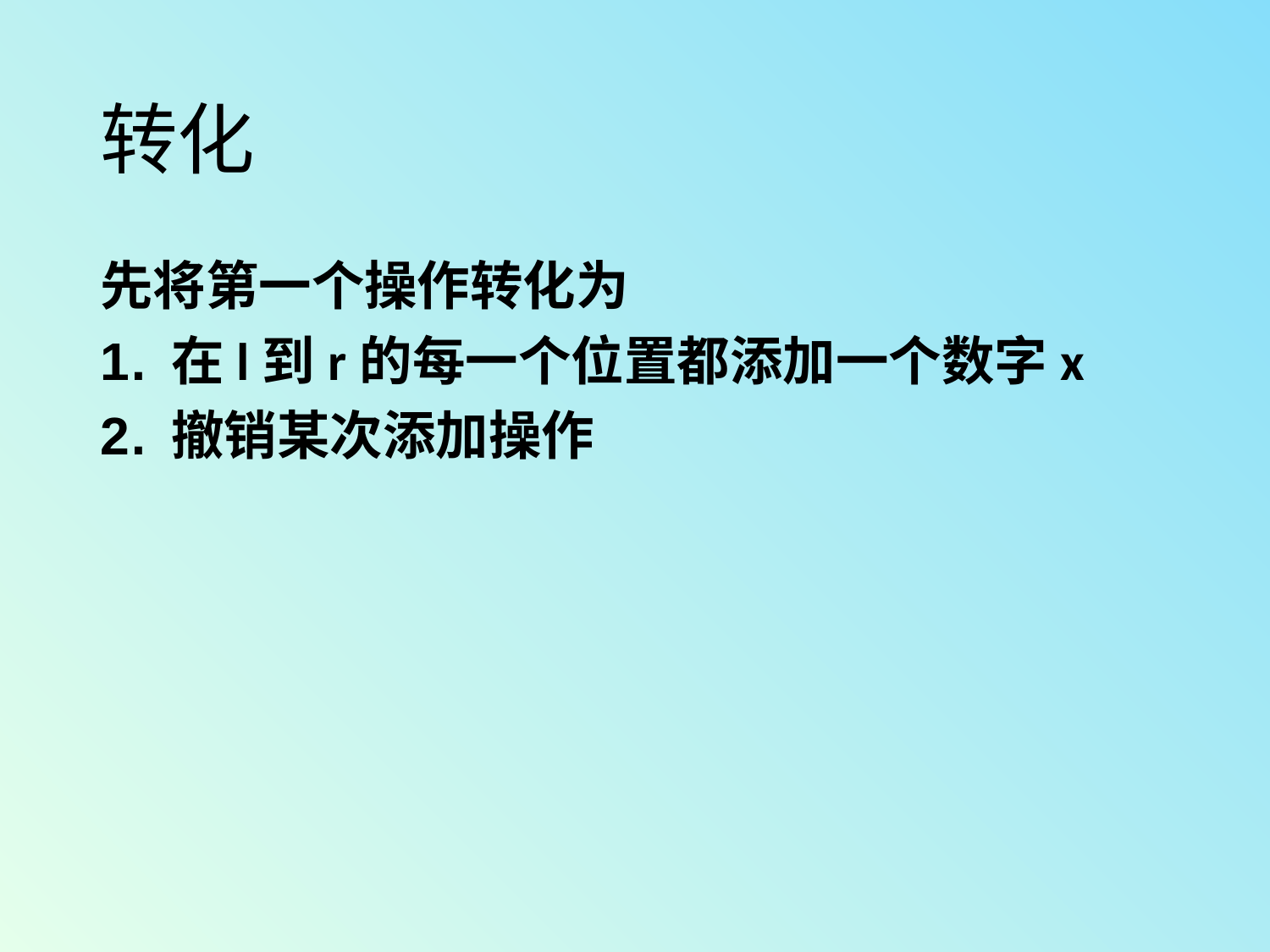

# 转化
先将第一个操作转化为
在l到r的每一个位置都添加一个数字x
撤销某次添加操作